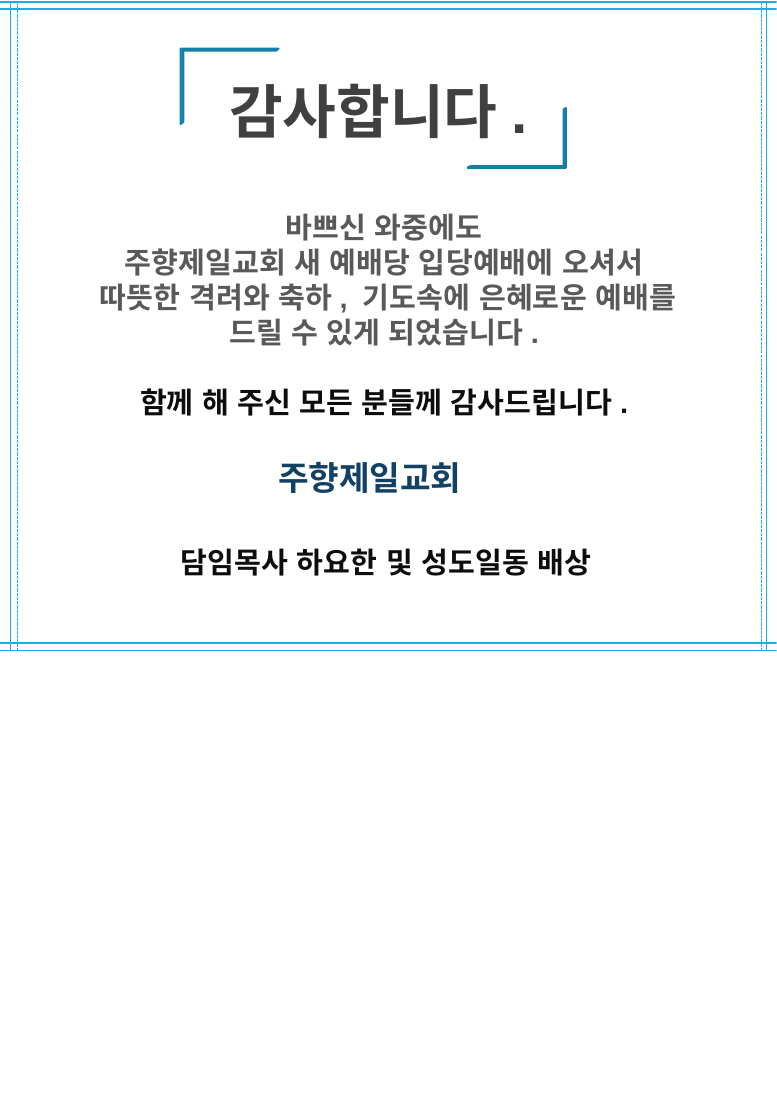

감사합니다.

바쁘신 와중에도
주향제일교회 새 예배당 입당예배에 오셔서
따뜻한 격려와 축하, 기도속에 은혜로운 예배를 드릴 수 있게 되었습니다.

함께 해 주신 모든 분들께 감사드립니다.
주향제일교회
담임목사 하요한 및 성도일동 배상